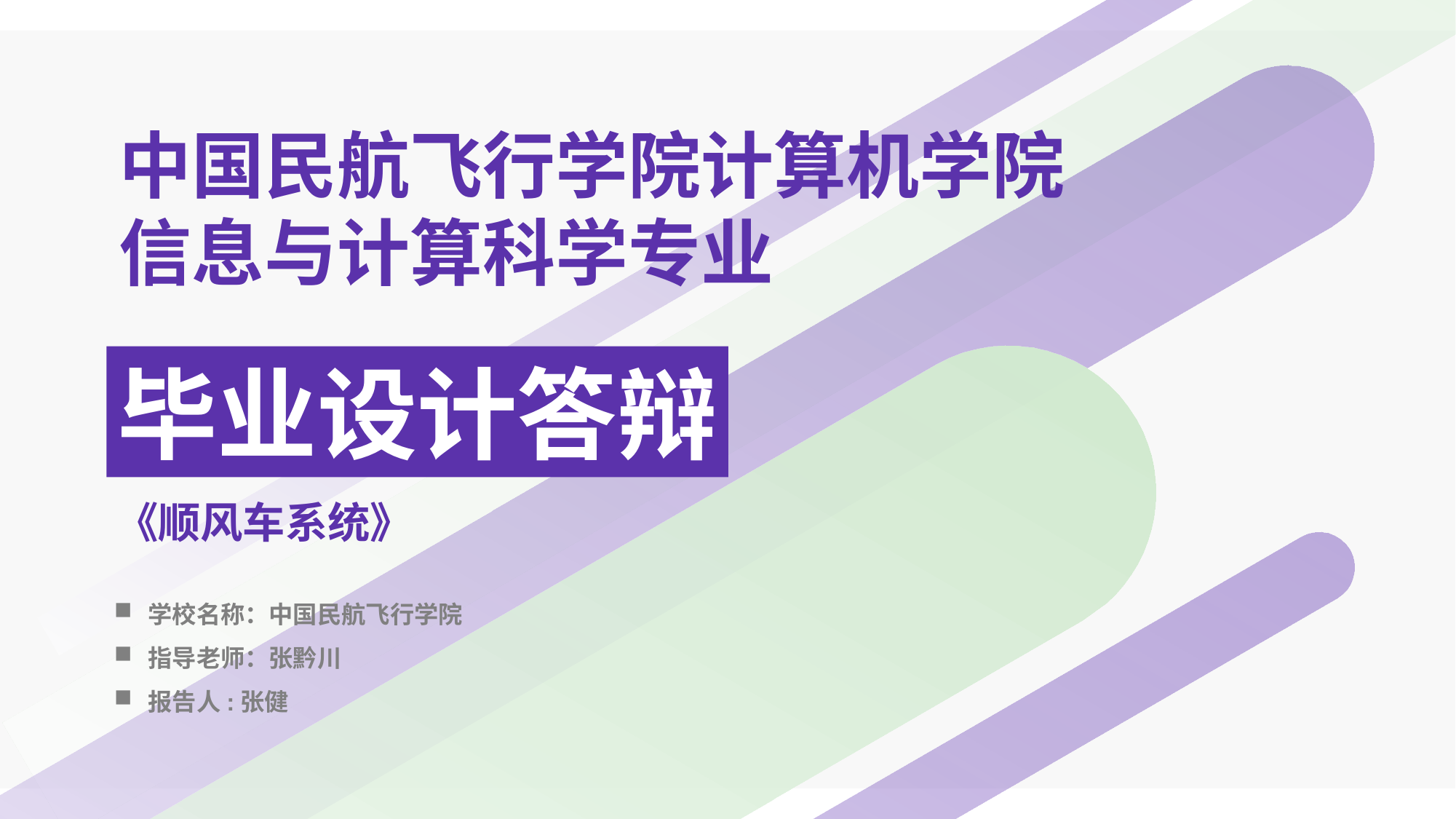

中国民航飞行学院计算机学院
信息与计算科学专业
毕业设计答辩
《顺风车系统》
学校名称：中国民航飞行学院
指导老师：张黔川
报告人:张健